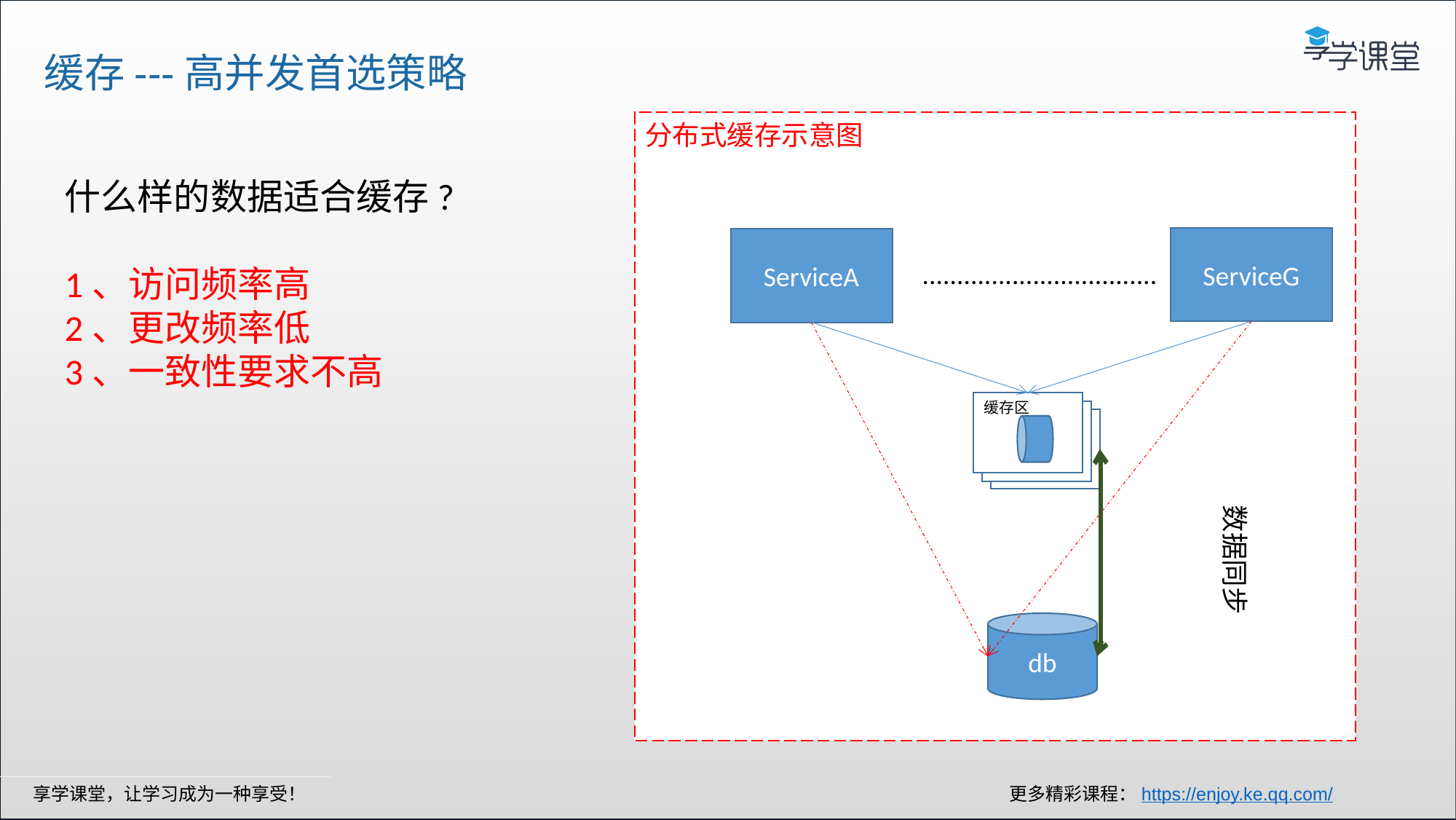

缓存---高并发首选策略
分布式缓存示意图
什么样的数据适合缓存?

1、访问频率高
2、更改频率低
3、一致性要求不高
ServiceG
ServiceA
..................................
缓存区

数据同步
db